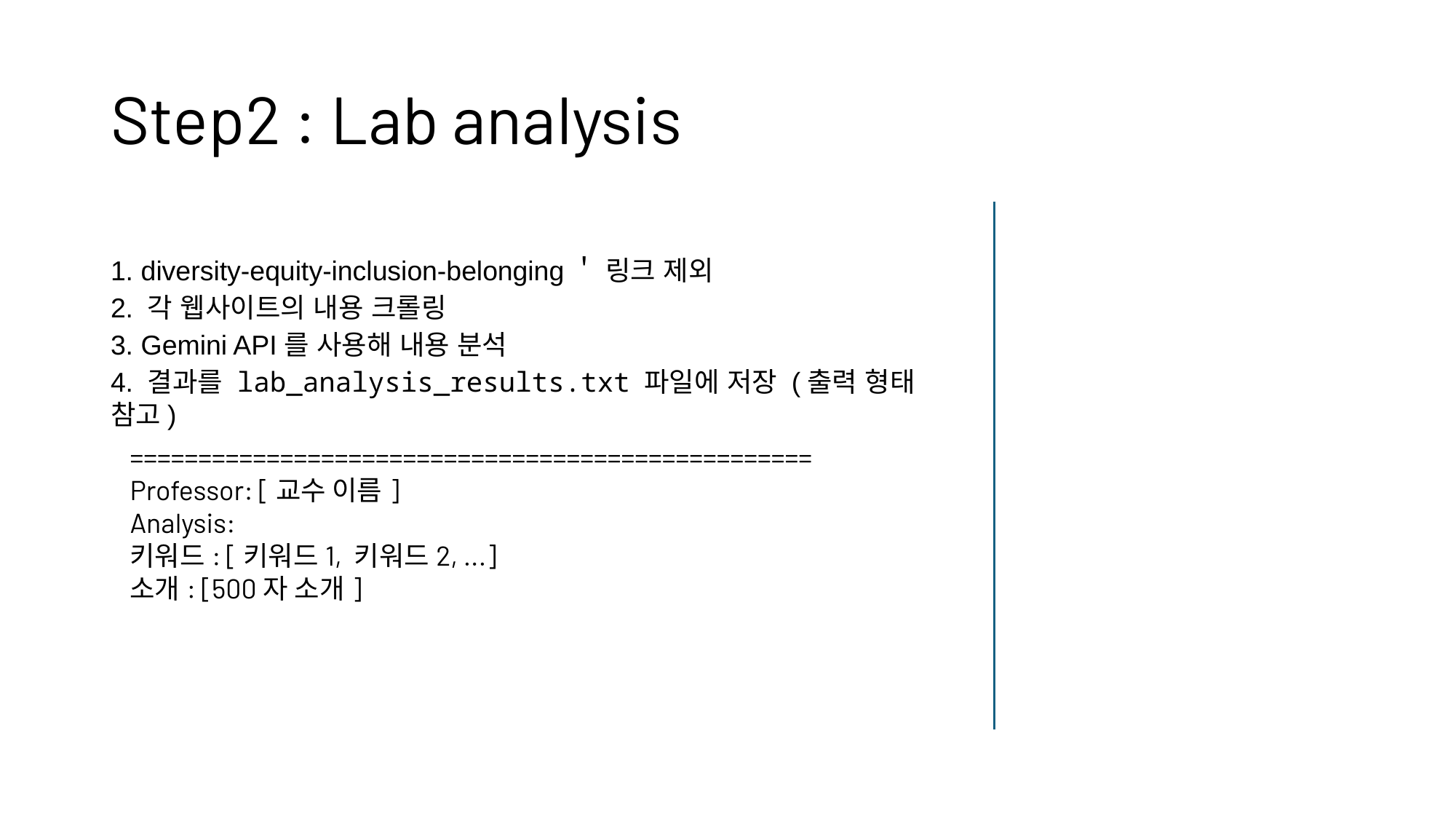

# Step2 : Lab analysis
1. diversity-equity-inclusion-belonging＇ 링크 제외
2. 각 웹사이트의 내용 크롤링
3. Gemini API를 사용해 내용 분석
4. 결과를 lab_analysis_results.txt 파일에 저장 (출력 형태 참고)
==================================================
Professor: [교수 이름]
Analysis:
키워드: [키워드1, 키워드2, ...]
소개: [500자 소개]